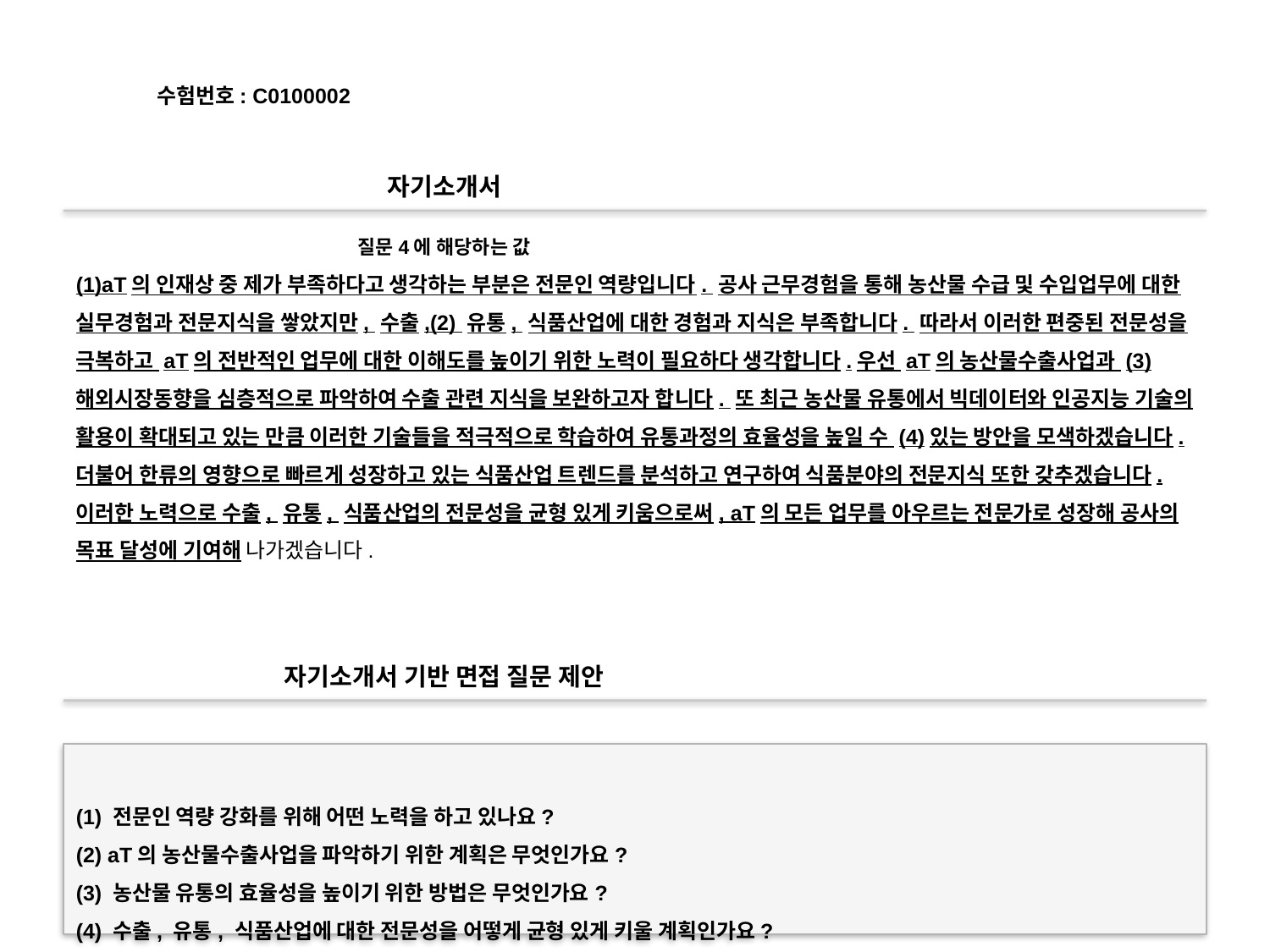

수험번호: C0100002
#

자기소개서

질문4에 해당하는 값

(1)aT의 인재상 중 제가 부족하다고 생각하는 부분은 전문인 역량입니다. 공사 근무경험을 통해 농산물 수급 및 수입업무에 대한 실무경험과 전문지식을 쌓았지만, 수출,(2) 유통, 식품산업에 대한 경험과 지식은 부족합니다. 따라서 이러한 편중된 전문성을 극복하고 aT의 전반적인 업무에 대한 이해도를 높이기 위한 노력이 필요하다 생각합니다.우선 aT의 농산물수출사업과 (3)해외시장동향을 심층적으로 파악하여 수출 관련 지식을 보완하고자 합니다. 또 최근 농산물 유통에서 빅데이터와 인공지능 기술의 활용이 확대되고 있는 만큼 이러한 기술들을 적극적으로 학습하여 유통과정의 효율성을 높일 수 (4)있는 방안을 모색하겠습니다. 더불어 한류의 영향으로 빠르게 성장하고 있는 식품산업 트렌드를 분석하고 연구하여 식품분야의 전문지식 또한 갖추겠습니다.이러한 노력으로 수출, 유통, 식품산업의 전문성을 균형 있게 키움으로써, aT의 모든 업무를 아우르는 전문가로 성장해 공사의 목표 달성에 기여해 나가겠습니다.

자기소개서 기반 면접 질문 제안

(1) 전문인 역량 강화를 위해 어떤 노력을 하고 있나요?
(2) aT의 농산물수출사업을 파악하기 위한 계획은 무엇인가요?
(3) 농산물 유통의 효율성을 높이기 위한 방법은 무엇인가요?
(4) 수출, 유통, 식품산업에 대한 전문성을 어떻게 균형 있게 키울 계획인가요?